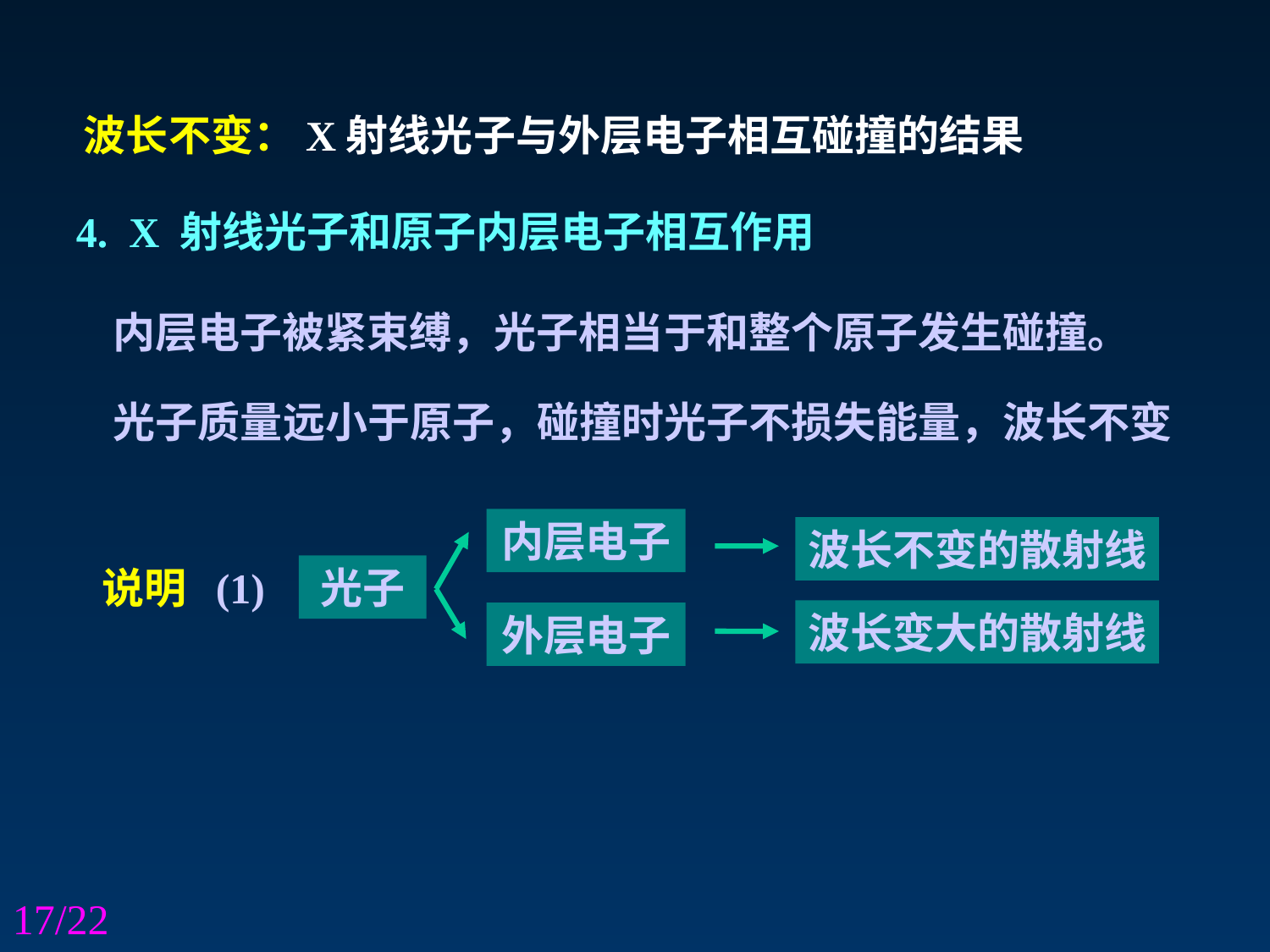

波长不变：X射线光子与外层电子相互碰撞的结果
4.  X 射线光子和原子内层电子相互作用
内层电子被紧束缚，光子相当于和整个原子发生碰撞。
光子质量远小于原子，碰撞时光子不损失能量，波长不变
内层电子

光子
外层电子
波长不变的散射线

波长变大的散射线

说明
(1)
17/22